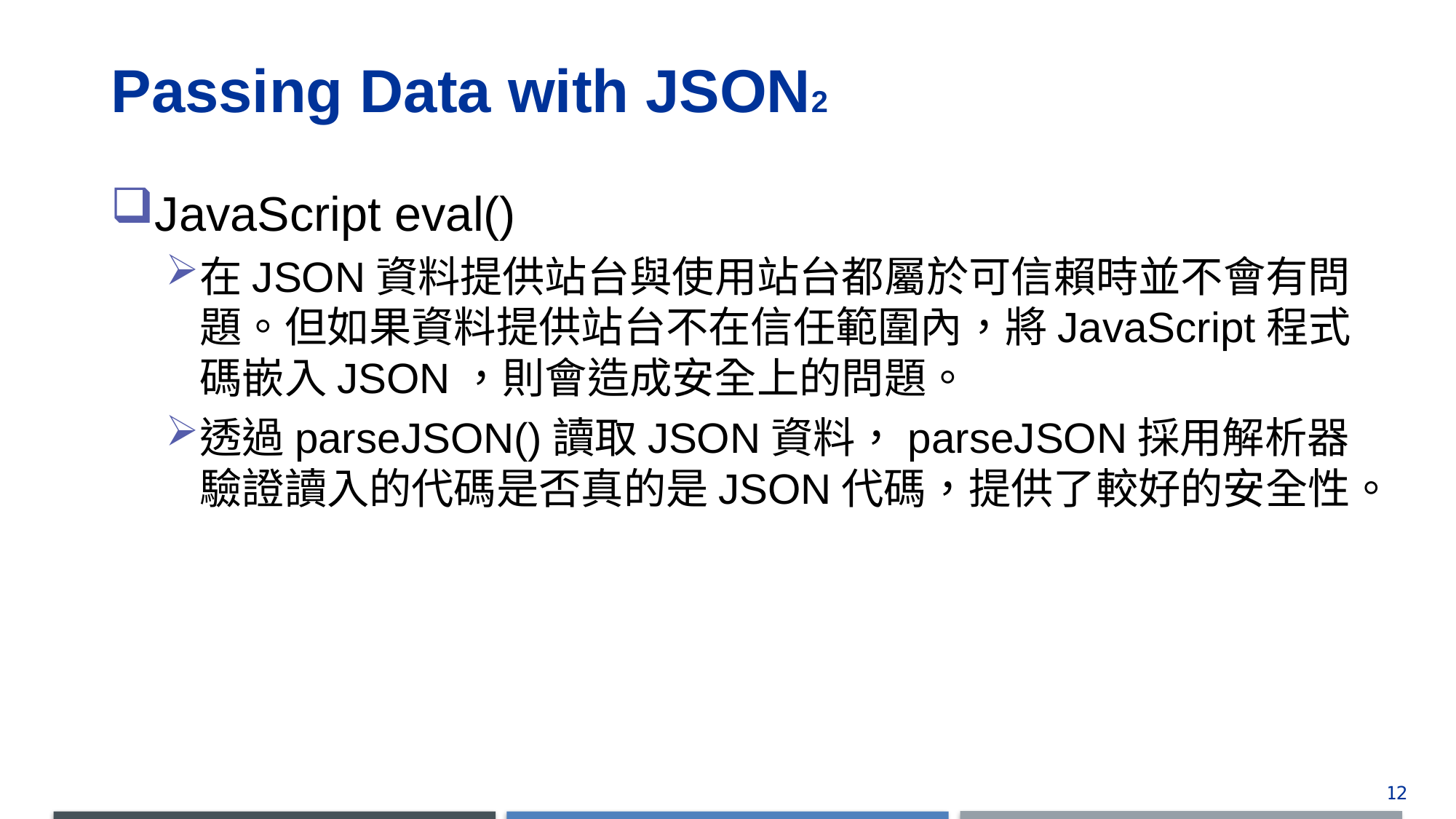

# Passing Data with JSON2
JavaScript eval()
在JSON資料提供站台與使用站台都屬於可信賴時並不會有問題。但如果資料提供站台不在信任範圍內，將JavaScript程式碼嵌入JSON，則會造成安全上的問題。
透過parseJSON()讀取JSON資料，parseJSON採用解析器驗證讀入的代碼是否真的是JSON代碼，提供了較好的安全性。